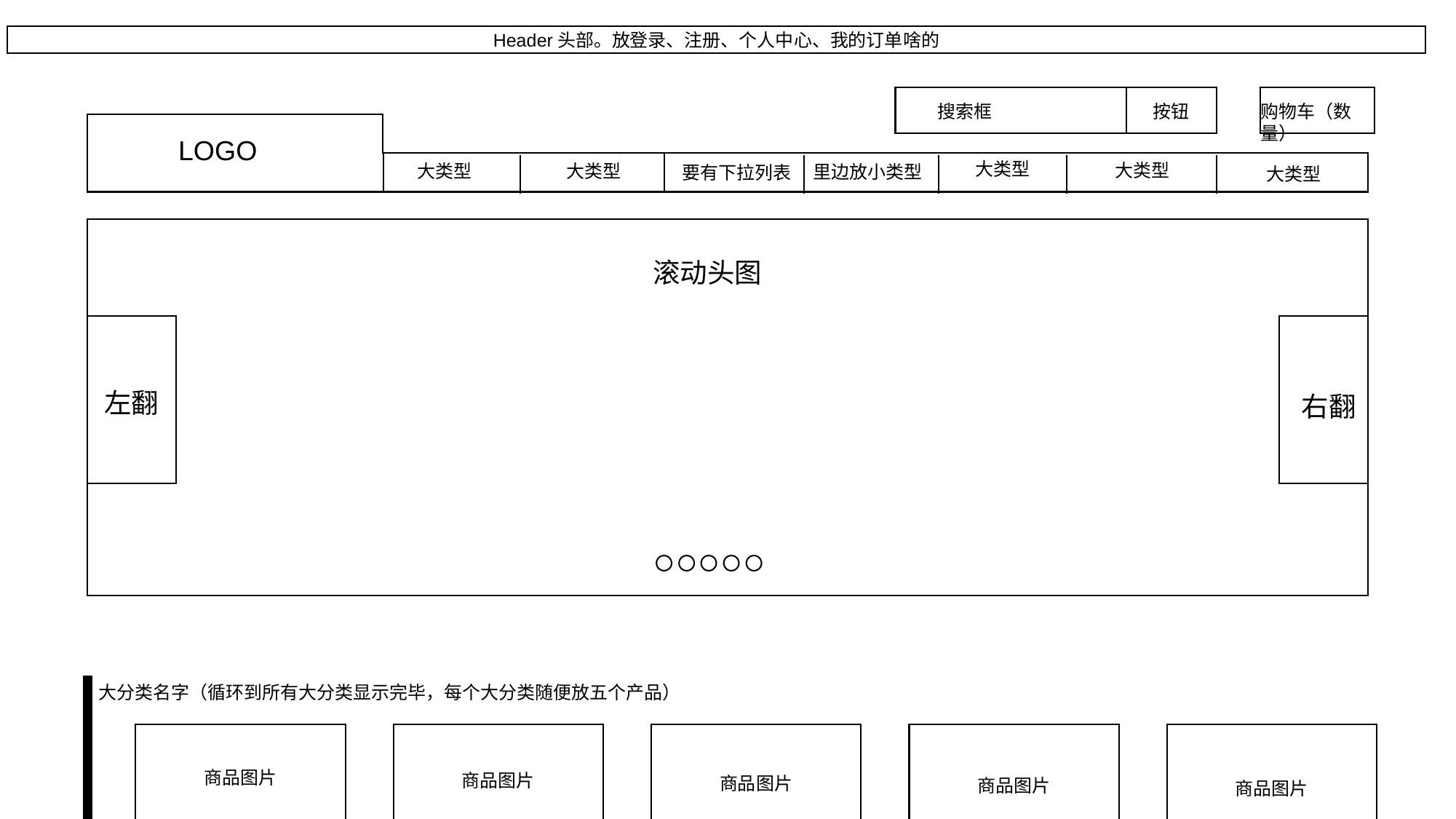

Header头部。放登录、注册、个人中心、我的订单啥的

搜索框
按钮
购物车（数量）

LOGO
大类型
大类型
大类型
大类型
里边放小类型
要有下拉列表
大类型

滚动头图

左翻
右翻

大分类名字（循环到所有大分类显示完毕，每个大分类随便放五个产品）

商品图片
商品图片
商品图片
商品图片
商品图片